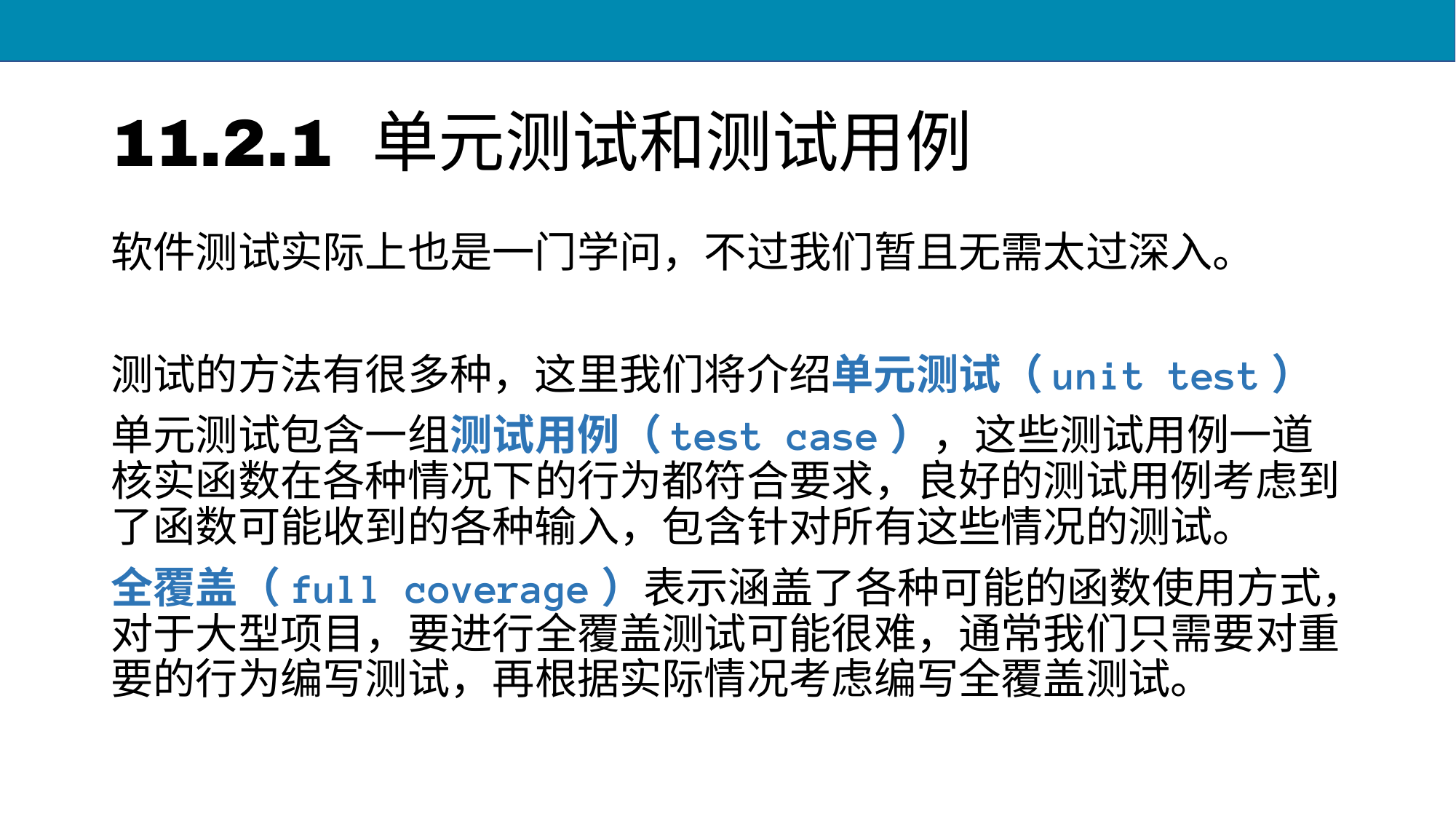

# 11.2.1 单元测试和测试用例
软件测试实际上也是一门学问，不过我们暂且无需太过深入。

测试的方法有很多种，这里我们将介绍单元测试（unit test）
单元测试包含一组测试用例（test case），这些测试用例一道核实函数在各种情况下的行为都符合要求，良好的测试用例考虑到了函数可能收到的各种输入，包含针对所有这些情况的测试。
全覆盖（full coverage）表示涵盖了各种可能的函数使用方式，对于大型项目，要进行全覆盖测试可能很难，通常我们只需要对重要的行为编写测试，再根据实际情况考虑编写全覆盖测试。